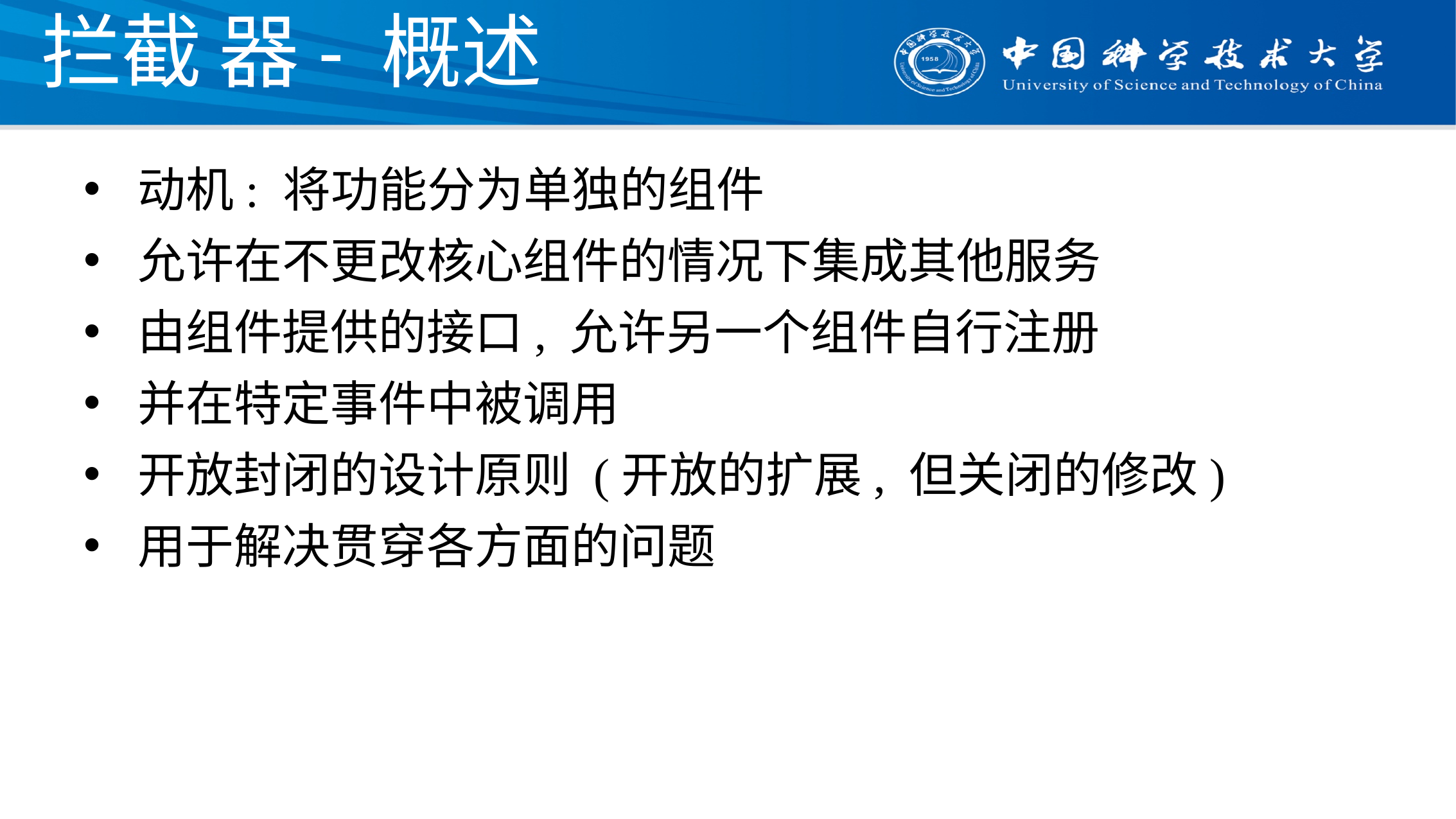

# 拦截 器- 概述
动机: 将功能分为单独的组件
允许在不更改核心组件的情况下集成其他服务
由组件提供的接口, 允许另一个组件自行注册
并在特定事件中被调用
开放封闭的设计原则 (开放的扩展, 但关闭的修改)
用于解决贯穿各方面的问题